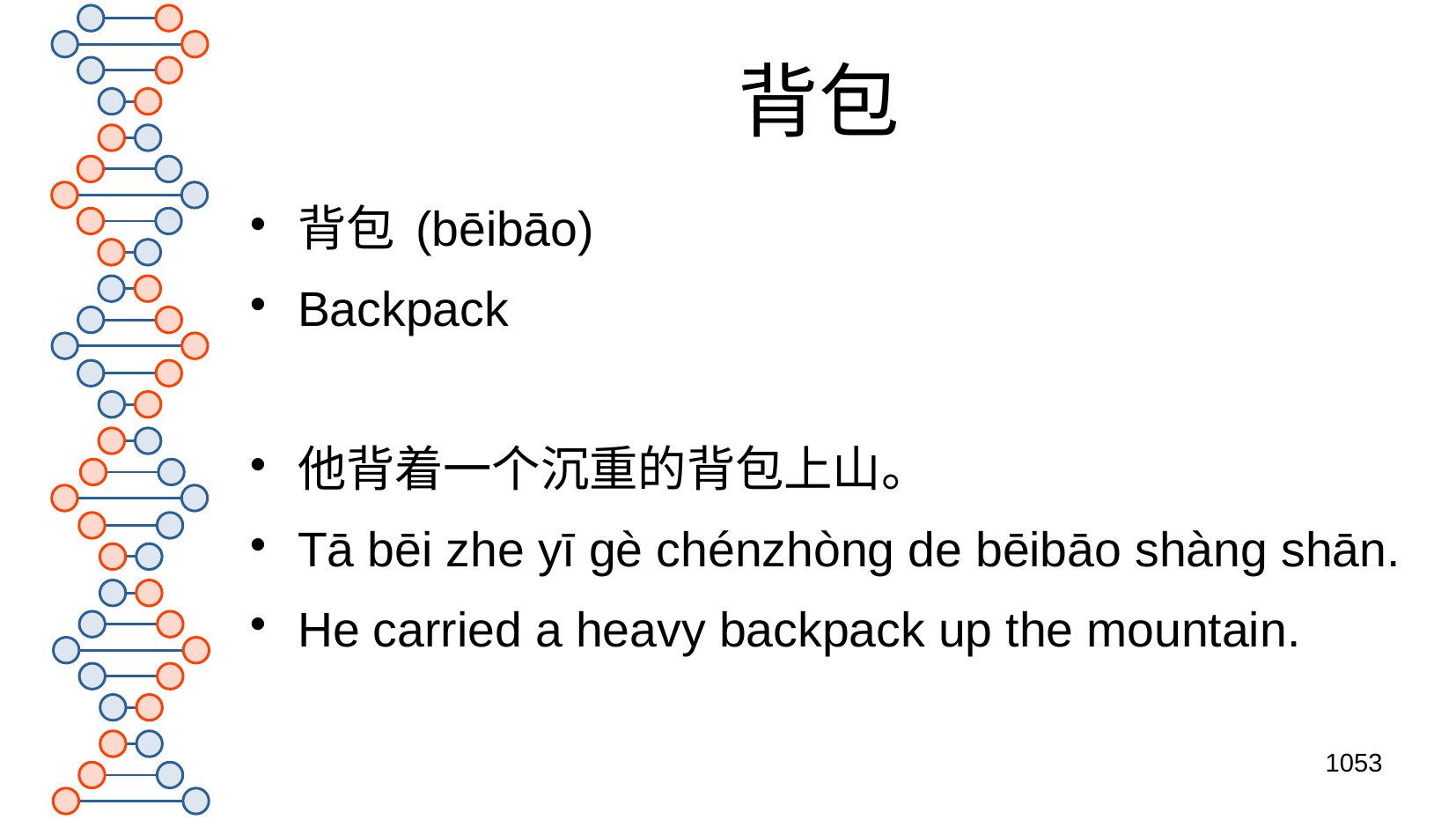

# 背包
背包 (bēibāo)
Backpack

他背着一个沉重的背包上山。
Tā bēi zhe yī gè chénzhòng de bēibāo shàng shān.
He carried a heavy backpack up the mountain.

1053